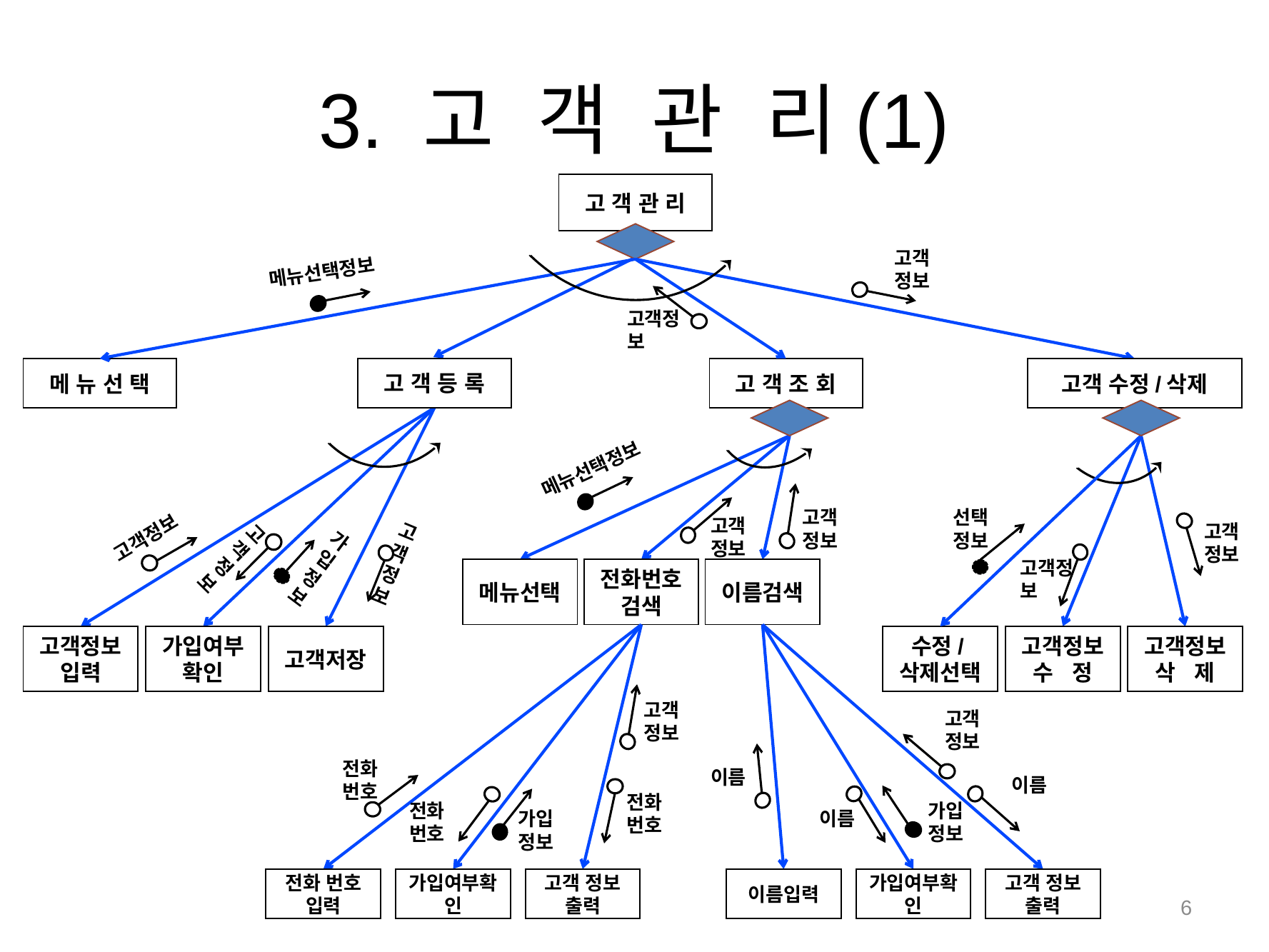

3. 고  객  관  리(1)
고 객 관 리

고객정보
메뉴선택정보

고객정보

고 객 등 록
메 뉴 선 택
고 객 조 회
고객 수정/삭제

메뉴선택정보

고객정보
선택정보
고객정보
고객
정보
고객정보
고객정보
고객정보

가
입
정
보

고객정보
메뉴선택
전화번호검색
이름검색
고객정보입력
가입여부
확인
고객저장
수정/삭제선택
고객정보 수   정
고객정보 삭   제

고객정보
고객정보

전화번호

이름
이름

전화번호

전화번호
가입
정보

가입
정보
이름
전화 번호
입력
가입여부확인
고객 정보
출력
이름입력
가입여부확인
고객 정보
출력
6